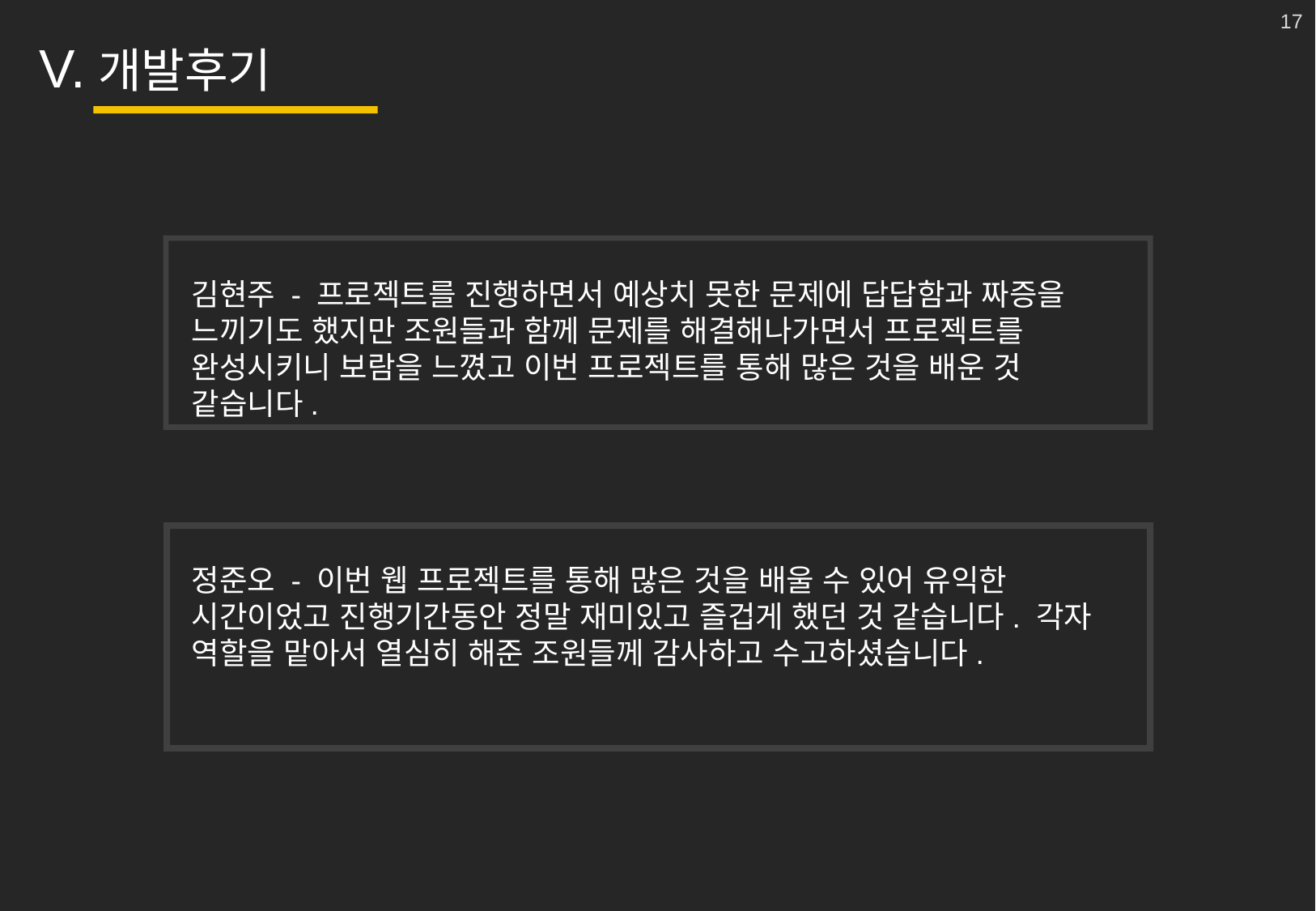

17
V.개발후기

김현주 - 프로젝트를 진행하면서 예상치 못한 문제에 답답함과 짜증을 느끼기도 했지만 조원들과 함께 문제를 해결해나가면서 프로젝트를 완성시키니 보람을 느꼈고 이번 프로젝트를 통해 많은 것을 배운 것 같습니다.

정준오 - 이번 웹 프로젝트를 통해 많은 것을 배울 수 있어 유익한 시간이었고 진행기간동안 정말 재미있고 즐겁게 했던 것 같습니다. 각자 역할을 맡아서 열심히 해준 조원들께 감사하고 수고하셨습니다.